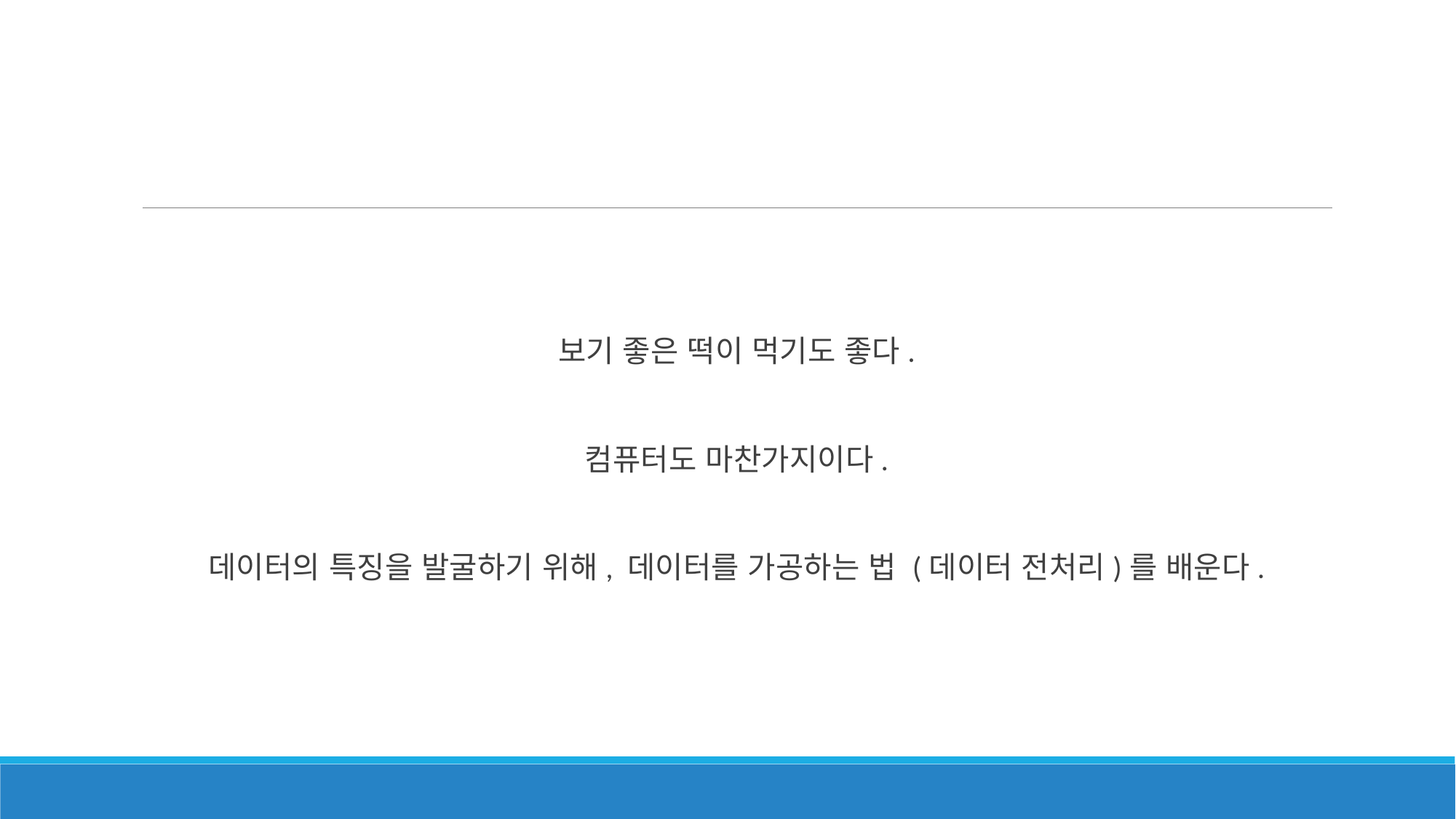

보기 좋은 떡이 먹기도 좋다.

컴퓨터도 마찬가지이다.

데이터의 특징을 발굴하기 위해, 데이터를 가공하는 법 (데이터 전처리)를 배운다.